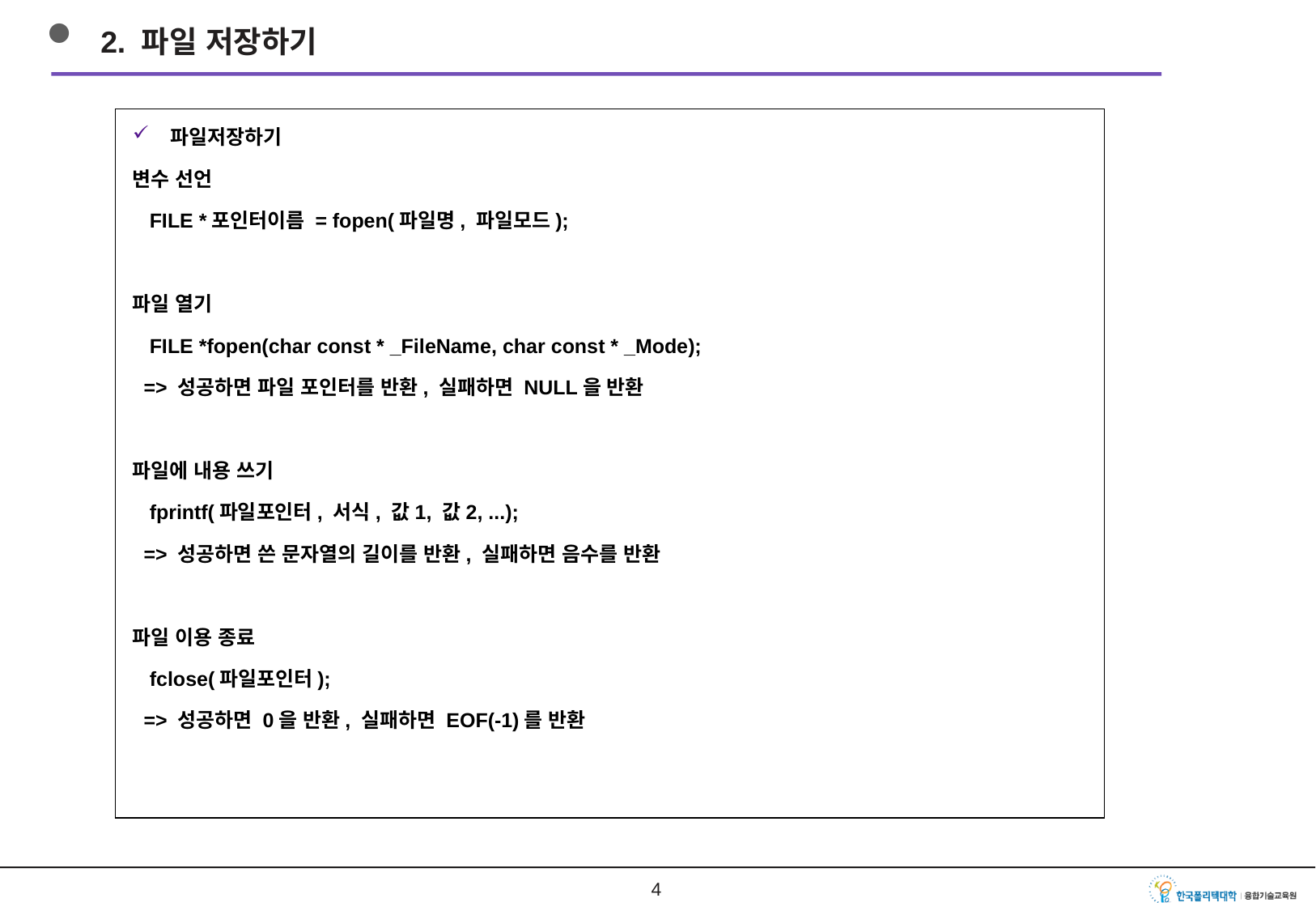

2. 파일 저장하기
파일저장하기
변수 선언
   FILE *포인터이름 = fopen(파일명, 파일모드);

파일 열기
   FILE *fopen(char const * _FileName, char const * _Mode);
  => 성공하면 파일 포인터를 반환, 실패하면 NULL을 반환

파일에 내용 쓰기
   fprintf(파일포인터, 서식, 값1, 값2, ...);
  => 성공하면 쓴 문자열의 길이를 반환, 실패하면 음수를 반환

파일 이용 종료
   fclose(파일포인터);
  => 성공하면 0을 반환, 실패하면 EOF(-1)를 반환
4